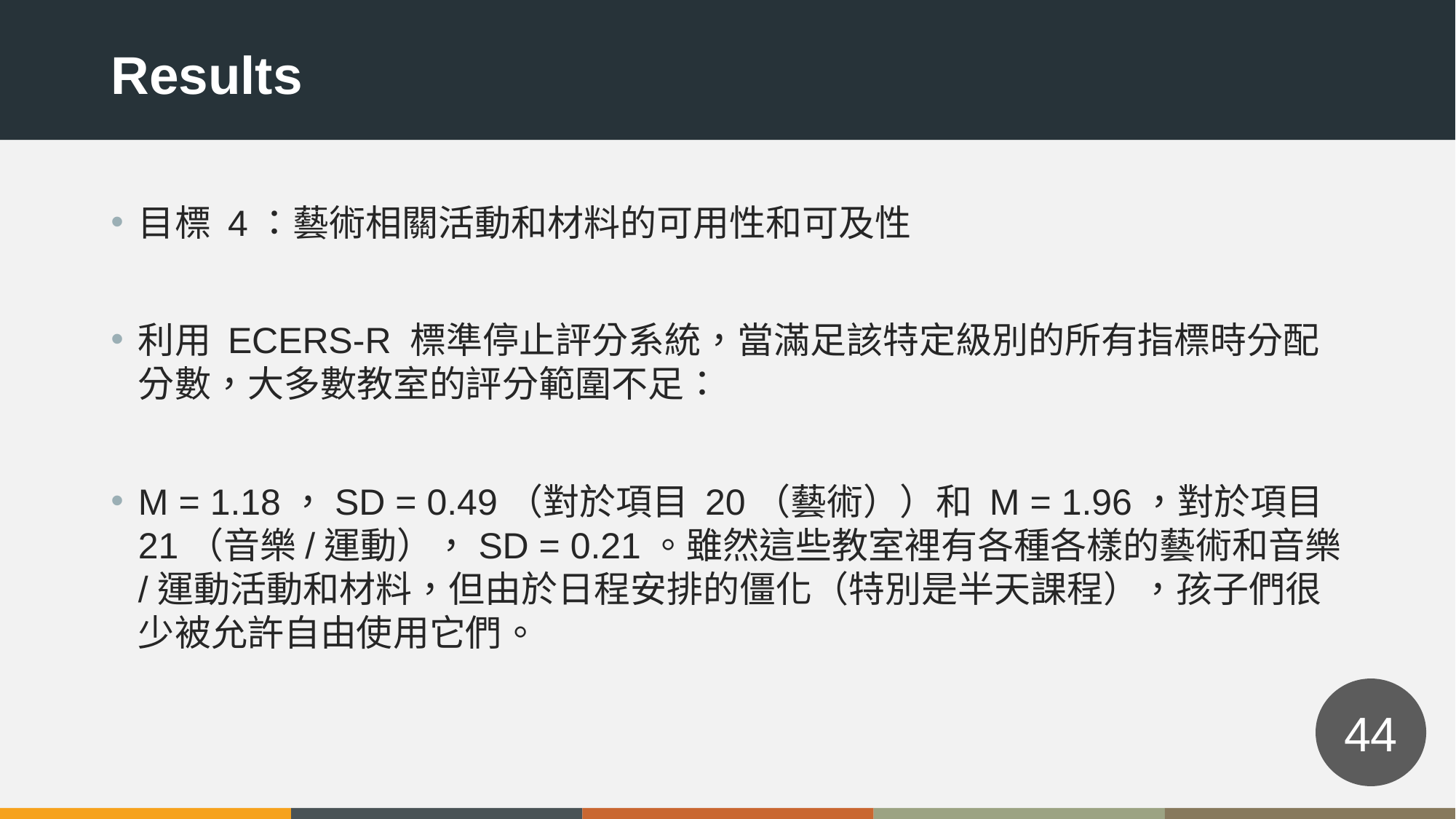

Results
目標 4：藝術相關活動和材料的可用性和可及性

利用 ECERS-R 標準停止評分系統，當滿足該特定級別的所有指標時分配分數，大多數教室的評分範圍不足：

M = 1.18，SD = 0.49（對於項目 20（藝術））和 M = 1.96，對於項目 21（音樂/運動），SD = 0.21。雖然這些教室裡有各種各樣的藝術和音樂/運動活動和材料，但由於日程安排的僵化（特別是半天課程），孩子們很少被允許自由使用它們。
44